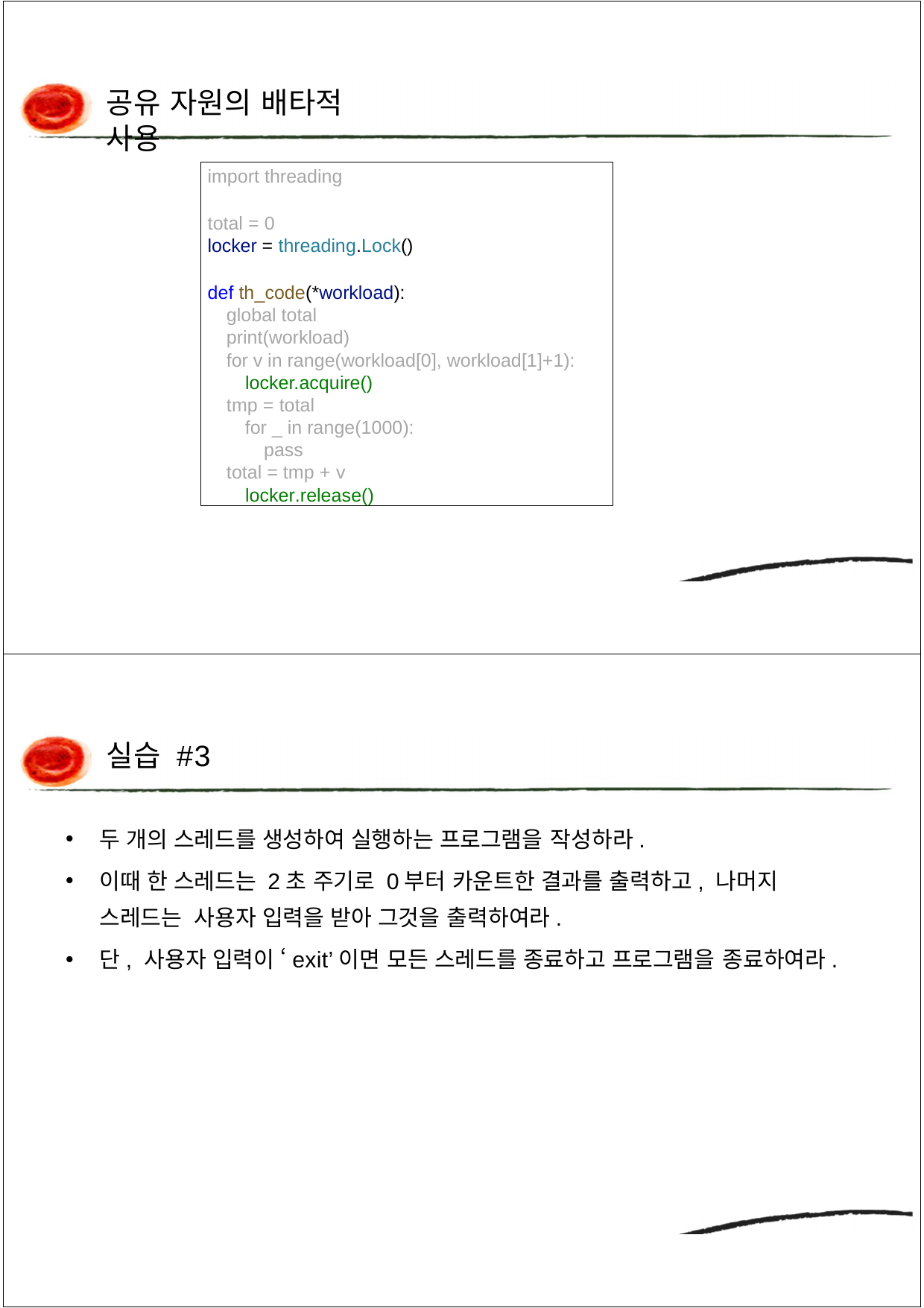

공유 자원의 배타적 사용
import threading

total = 0
locker = threading.Lock()

def th_code(*workload):  global total  print(workload)
for v in range(workload[0], workload[1]+1):  locker.acquire()
tmp = total
for _ in range(1000):  pass
total = tmp + v  locker.release()

실습 #3

두 개의 스레드를 생성하여 실행하는 프로그램을 작성하라.
이때 한 스레드는 2초 주기로 0부터 카운트한 결과를 출력하고, 나머지 스레드는  사용자 입력을 받아 그것을 출력하여라.
단, 사용자 입력이 ‘exit’이면 모든 스레드를 종료하고 프로그램을 종료하여라.